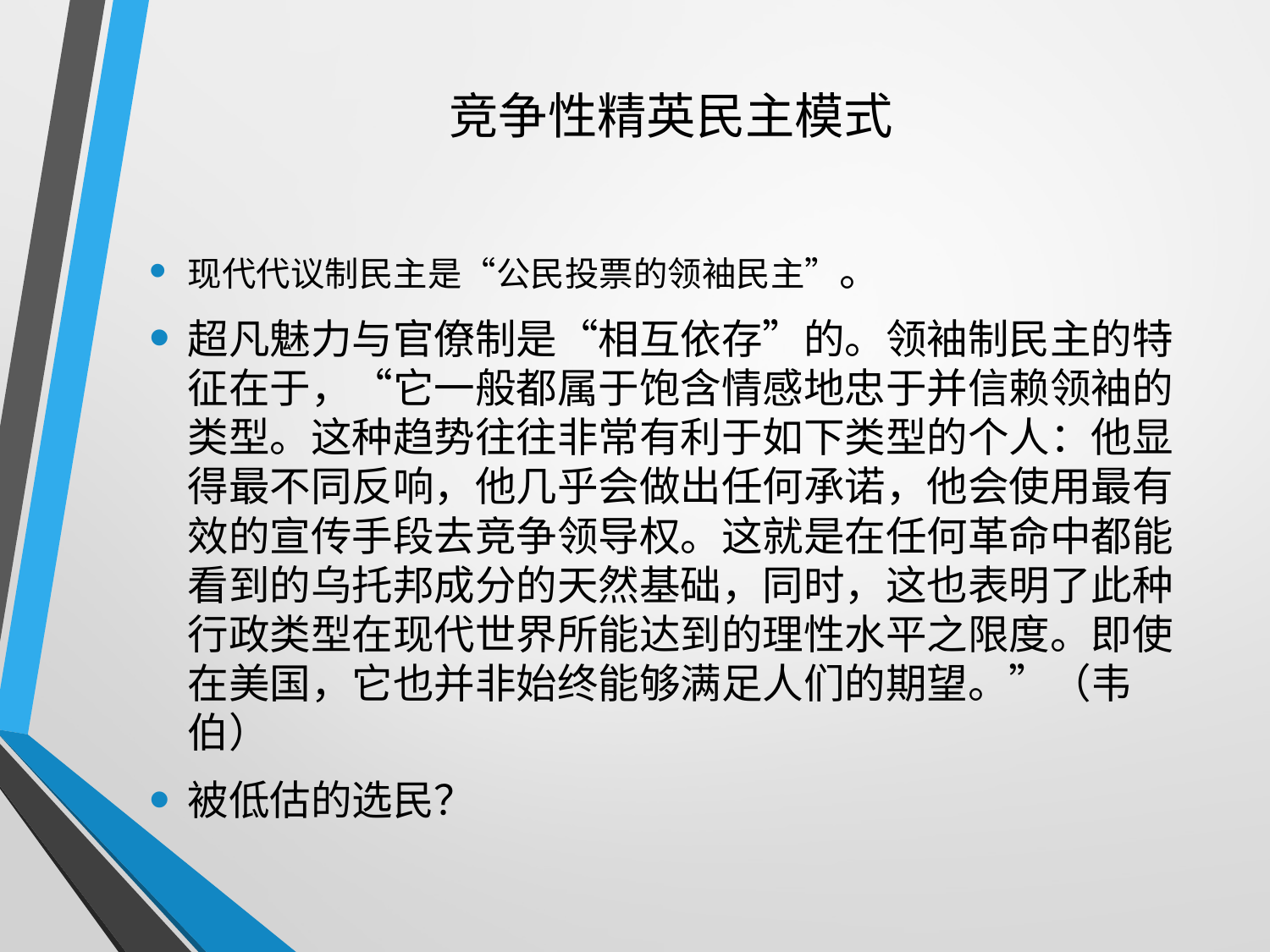

# 竞争性精英民主模式
现代代议制民主是“公民投票的领袖民主”。
超凡魅力与官僚制是“相互依存”的。领袖制民主的特征在于，“它一般都属于饱含情感地忠于并信赖领袖的类型。这种趋势往往非常有利于如下类型的个人：他显得最不同反响，他几乎会做出任何承诺，他会使用最有效的宣传手段去竞争领导权。这就是在任何革命中都能看到的乌托邦成分的天然基础，同时，这也表明了此种行政类型在现代世界所能达到的理性水平之限度。即使在美国，它也并非始终能够满足人们的期望。”（韦伯）
被低估的选民？